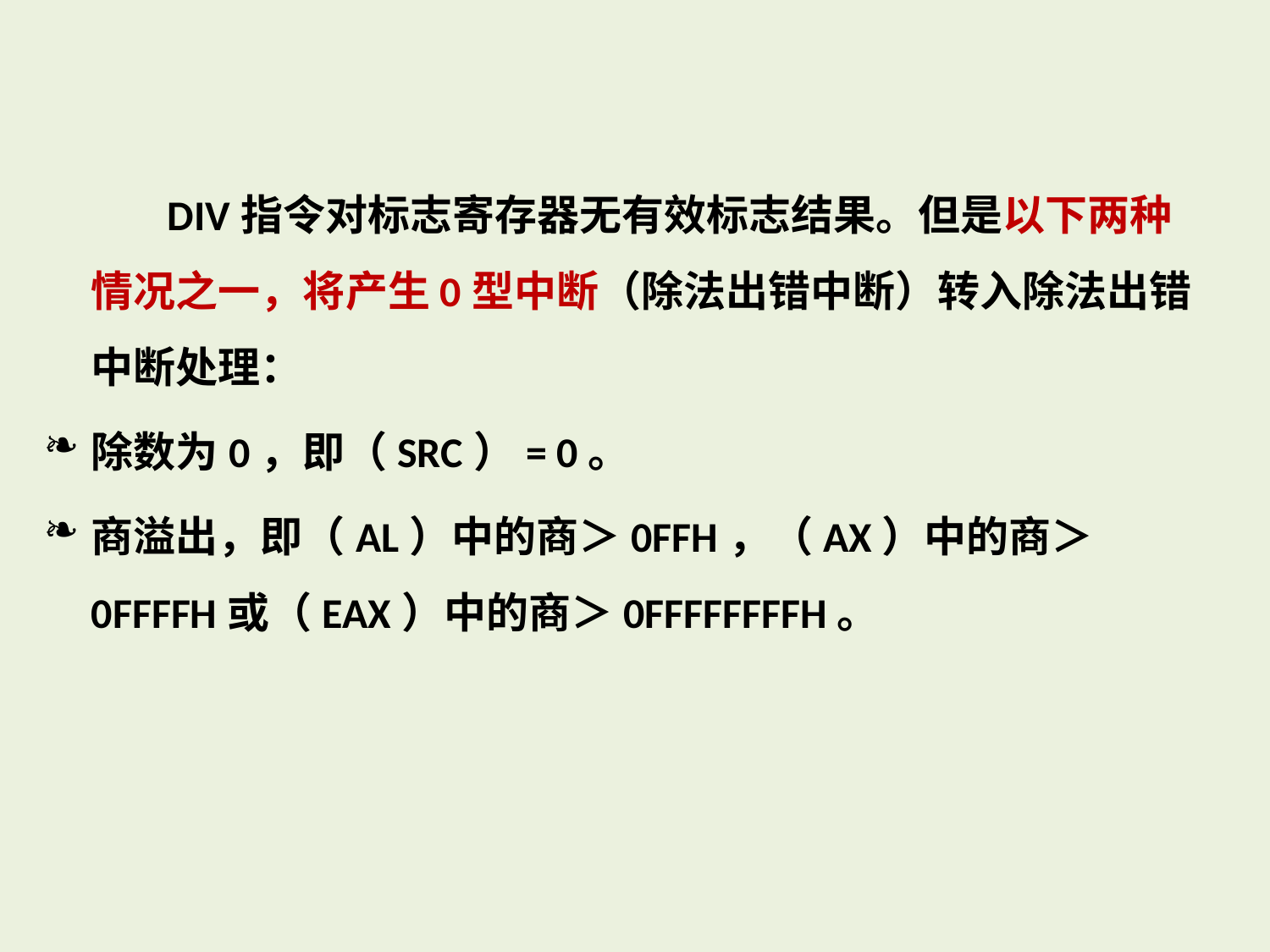

DIV指令对标志寄存器无有效标志结果。但是以下两种情况之一，将产生0型中断（除法出错中断）转入除法出错中断处理：
除数为0，即（SRC）= 0。
商溢出，即（AL）中的商＞0FFH，（AX）中的商＞0FFFFH或（EAX）中的商＞0FFFFFFFFH。
155